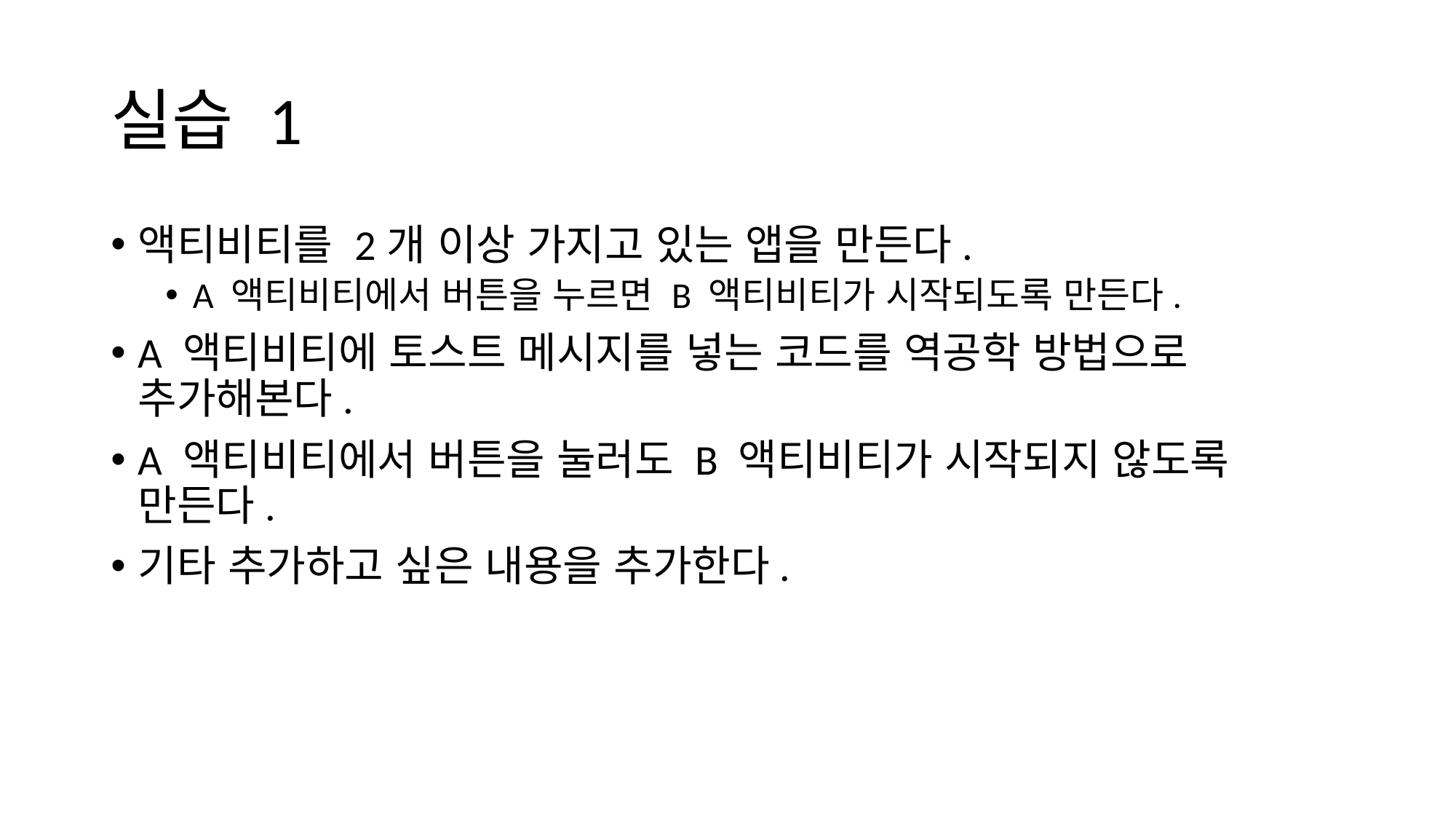

# 실습 1
액티비티를 2개 이상 가지고 있는 앱을 만든다.
A 액티비티에서 버튼을 누르면 B 액티비티가 시작되도록 만든다.
A 액티비티에 토스트 메시지를 넣는 코드를 역공학 방법으로 추가해본다.
A 액티비티에서 버튼을 눌러도 B 액티비티가 시작되지 않도록 만든다.
기타 추가하고 싶은 내용을 추가한다.